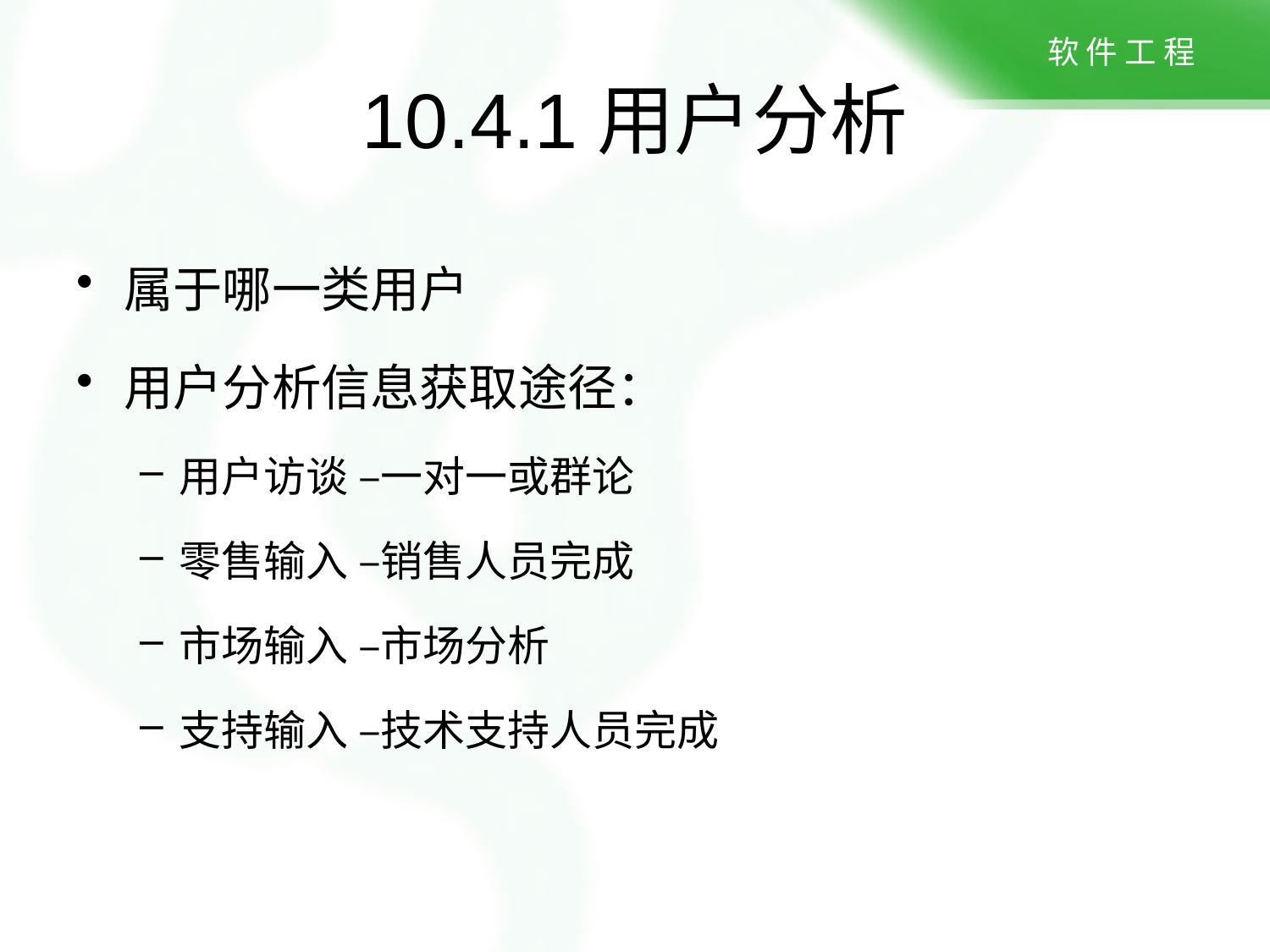

# 10.4.1用户分析
属于哪一类用户
用户分析信息获取途径：
用户访谈 –一对一或群论
零售输入 –销售人员完成
市场输入 –市场分析
支持输入 –技术支持人员完成